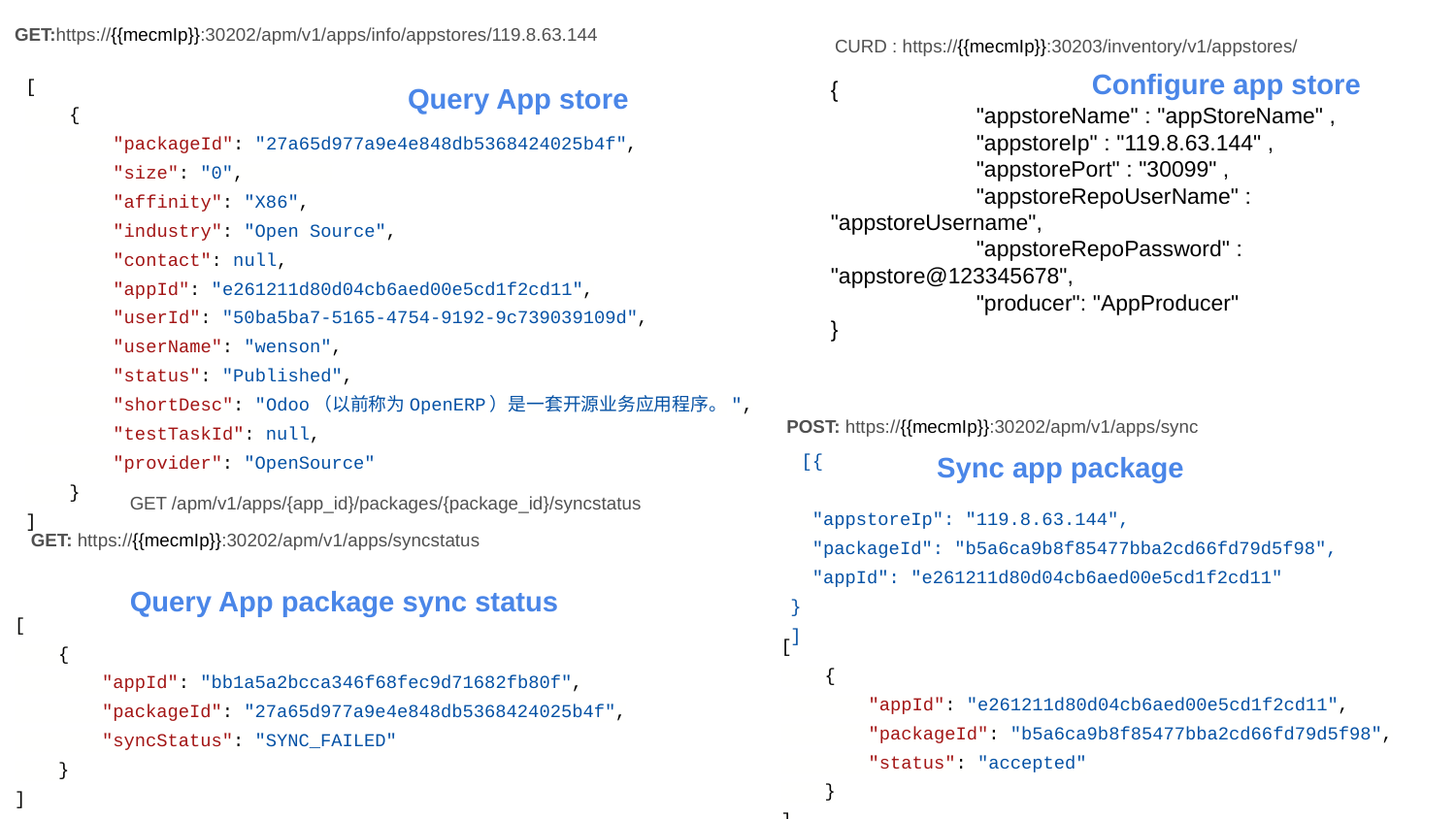

GET:https://{{mecmIp}}:30202/apm/v1/apps/info/appstores/119.8.63.144
CURD : https://{{mecmIp}}:30203/inventory/v1/appstores/
[
    {
        "packageId": "27a65d977a9e4e848db5368424025b4f",
        "size": "0",
        "affinity": "X86",
        "industry": "Open Source",
        "contact": null,
        "appId": "e261211d80d04cb6aed00e5cd1f2cd11",
        "userId": "50ba5ba7-5165-4754-9192-9c739039109d",
        "userName": "wenson",
        "status": "Published",
        "shortDesc": "Odoo（以前称为OpenERP）是一套开源业务应用程序。",
        "testTaskId": null,
        "provider": "OpenSource"
    }
]
Configure app store
{
	"appstoreName" : "appStoreName" ,
	"appstoreIp" : "119.8.63.144" ,
	"appstorePort" : "30099" ,
	"appstoreRepoUserName" : "appstoreUsername",
	"appstoreRepoPassword" : "appstore@123345678",
	"producer": "AppProducer"
}
Query App store
POST: https://{{mecmIp}}:30202/apm/v1/apps/sync
 [{

  "appstoreIp": "119.8.63.144",
  "packageId": "b5a6ca9b8f85477bba2cd66fd79d5f98",
  "appId": "e261211d80d04cb6aed00e5cd1f2cd11"
}
]

Sync app package
GET /apm/v1/apps/{app_id}/packages/{package_id}/syncstatus
 GET: https://{{mecmIp}}:30202/apm/v1/apps/syncstatus
Query App package sync status
[
    {
        "appId": "bb1a5a2bcca346f68fec9d71682fb80f",
        "packageId": "27a65d977a9e4e848db5368424025b4f",
        "syncStatus": "SYNC_FAILED"
    }
]
[
    {
        "appId": "e261211d80d04cb6aed00e5cd1f2cd11",
        "packageId": "b5a6ca9b8f85477bba2cd66fd79d5f98",
        "status": "accepted"
    }
]